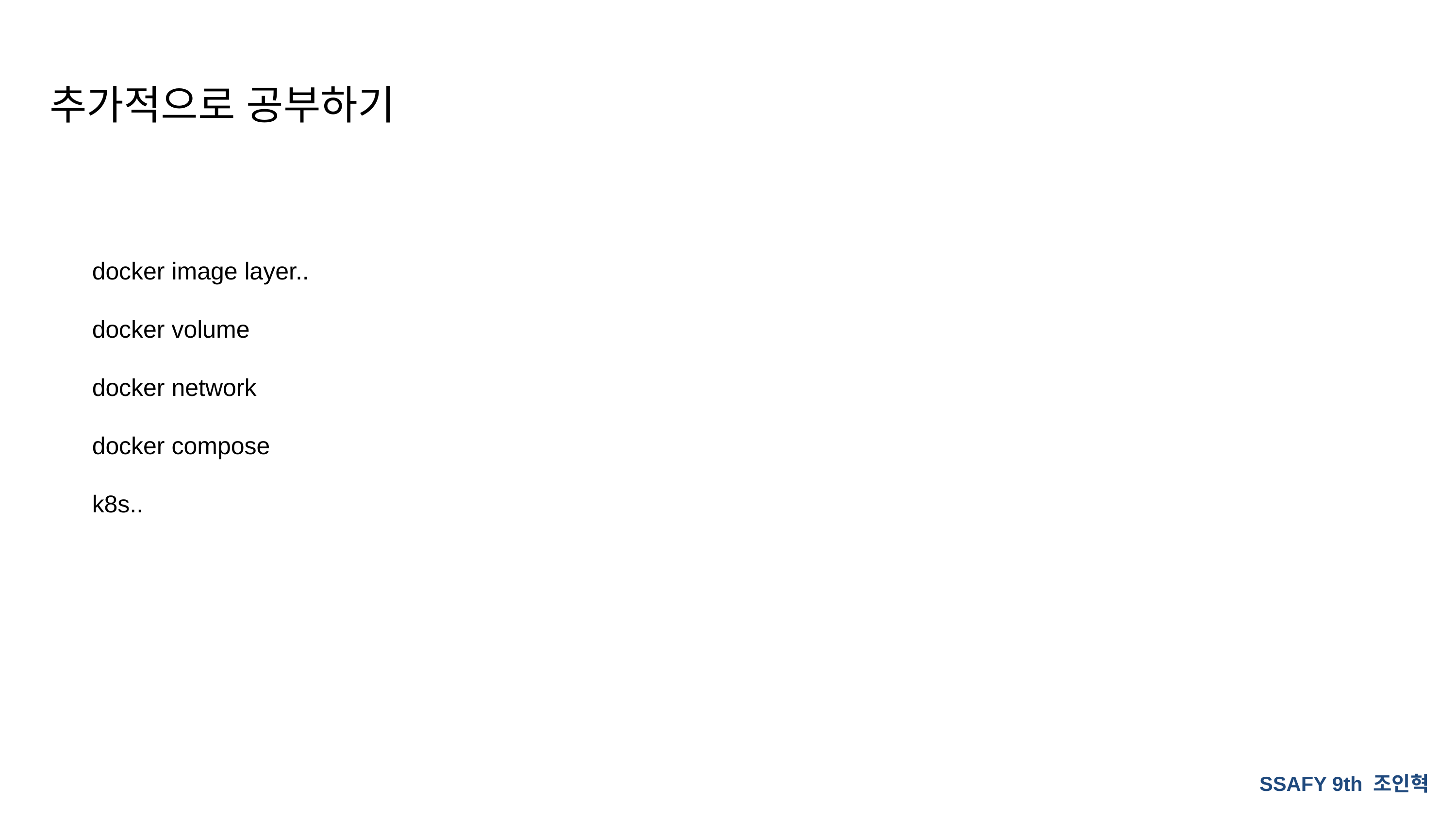

추가적으로 공부하기
docker image layer..
docker volume

docker network
docker compose

k8s..
SSAFY 9th 조인혁